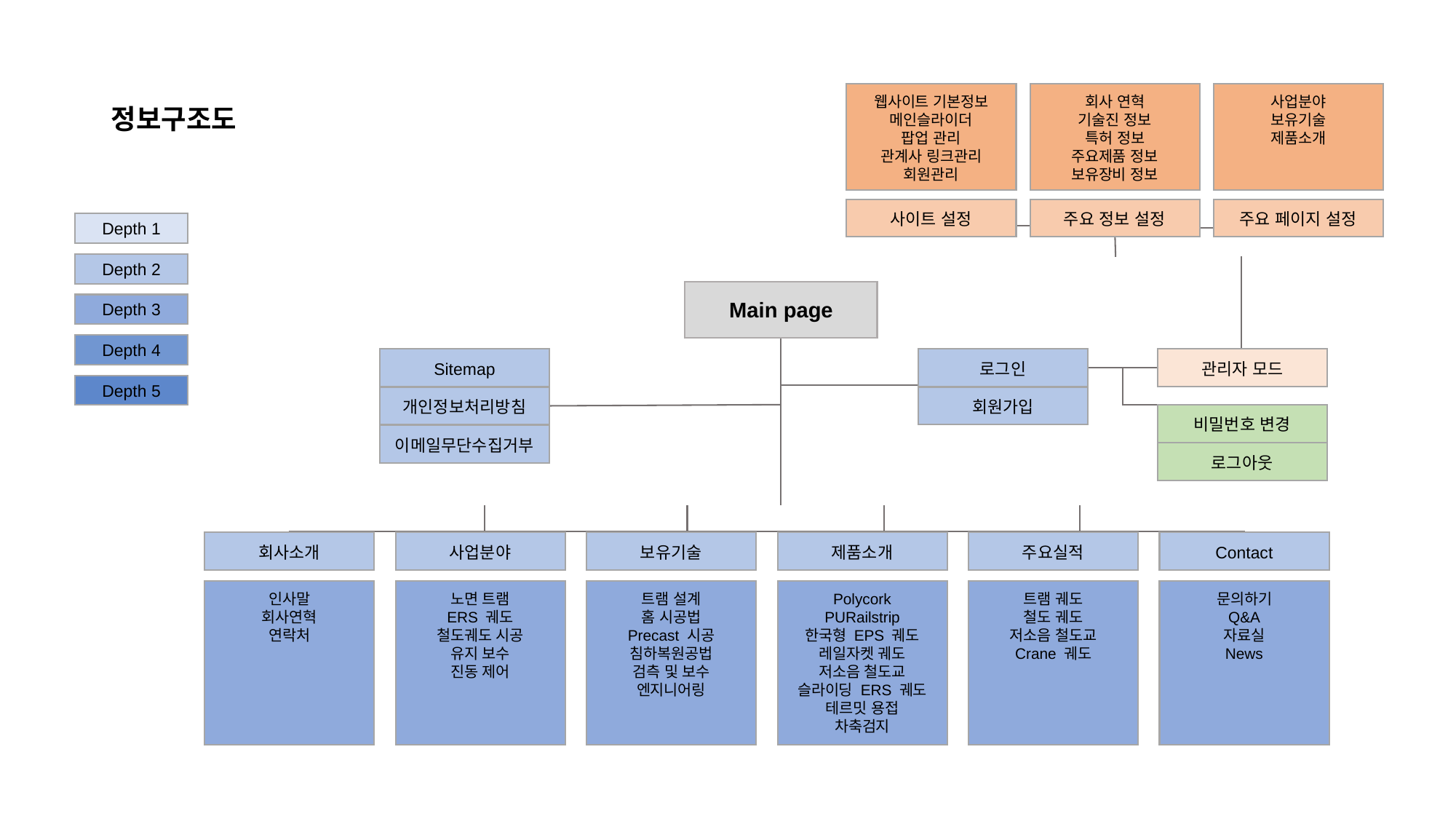

웹사이트 기본정보
메인슬라이더
팝업 관리
관계사 링크관리
회원관리

사이트 설정

회사 연혁
기술진 정보
특허 정보
주요제품 정보
보유장비 정보

주요 정보 설정

사업분야
보유기술
제품소개

주요 페이지 설정
정보구조도
Depth 1

Depth 2

Depth 3

Depth 4

Depth 5

Main page

Sitemap

개인정보처리방침

이메일무단수집거부

로그인

회원가입

관리자 모드

비밀번호 변경

로그아웃

회사소개

인사말
회사연혁
연락처

사업분야

노면 트램
ERS 궤도
철도궤도 시공
유지 보수
진동 제어

보유기술

트램 설계
홈 시공법
Precast 시공
침하복원공법
검측 및 보수
엔지니어링

제품소개

Polycork
PURailstrip
한국형 EPS 궤도
레일자켓 궤도
저소음 철도교
슬라이딩 ERS 궤도
테르밋 용접
차축검지

주요실적

트램 궤도
철도 궤도
저소음 철도교
Crane 궤도

Contact

문의하기
Q&A
자료실
News